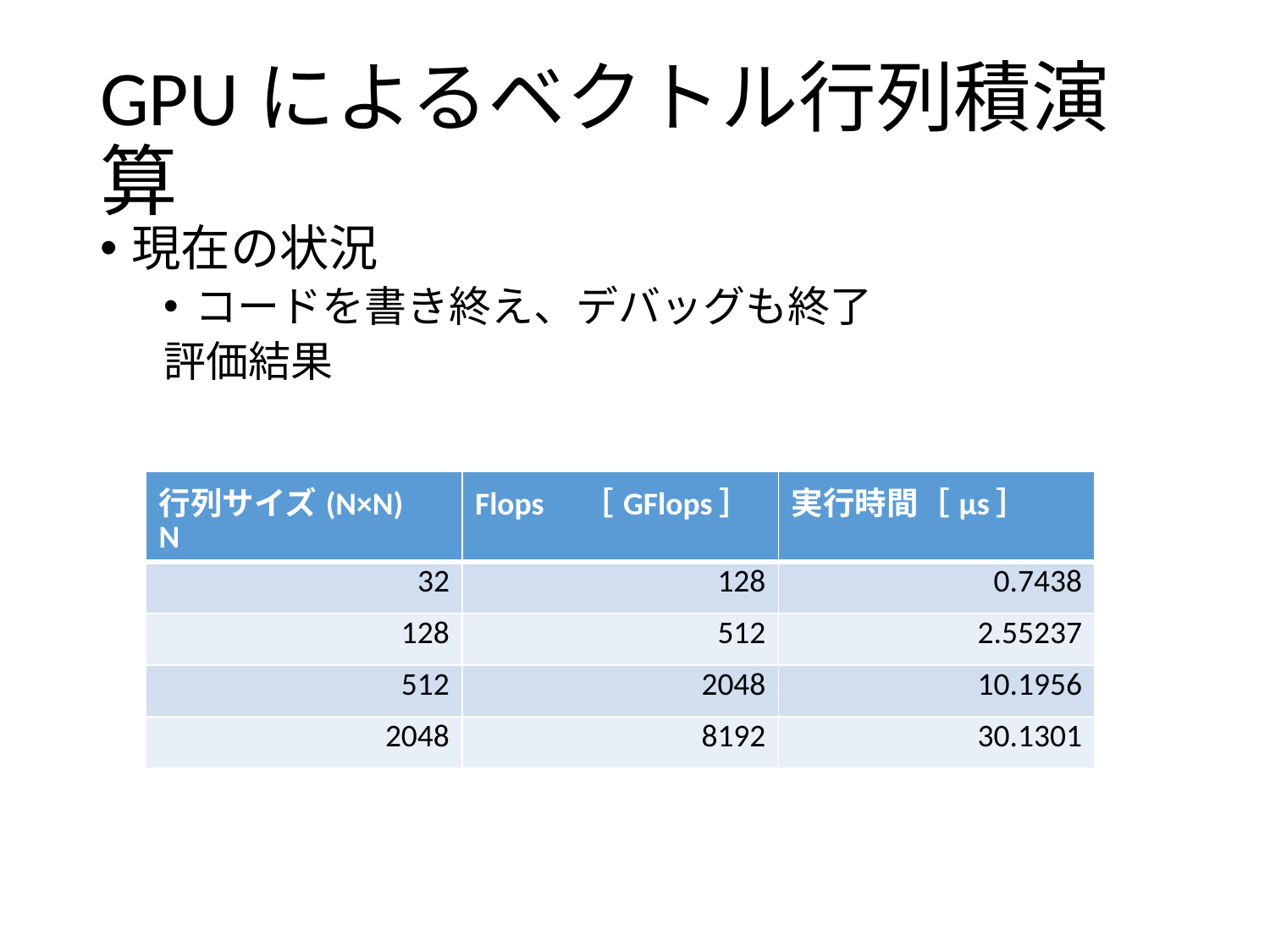

# GPUによるベクトル行列積演算
現在の状況
コードを書き終え、デバッグも終了
評価結果
| 行列サイズ(N×N)　N | Flops　［GFlops］ | 実行時間［μs］ |
| --- | --- | --- |
| 32 | 128 | 0.7438 |
| 128 | 512 | 2.55237 |
| 512 | 2048 | 10.1956 |
| 2048 | 8192 | 30.1301 |